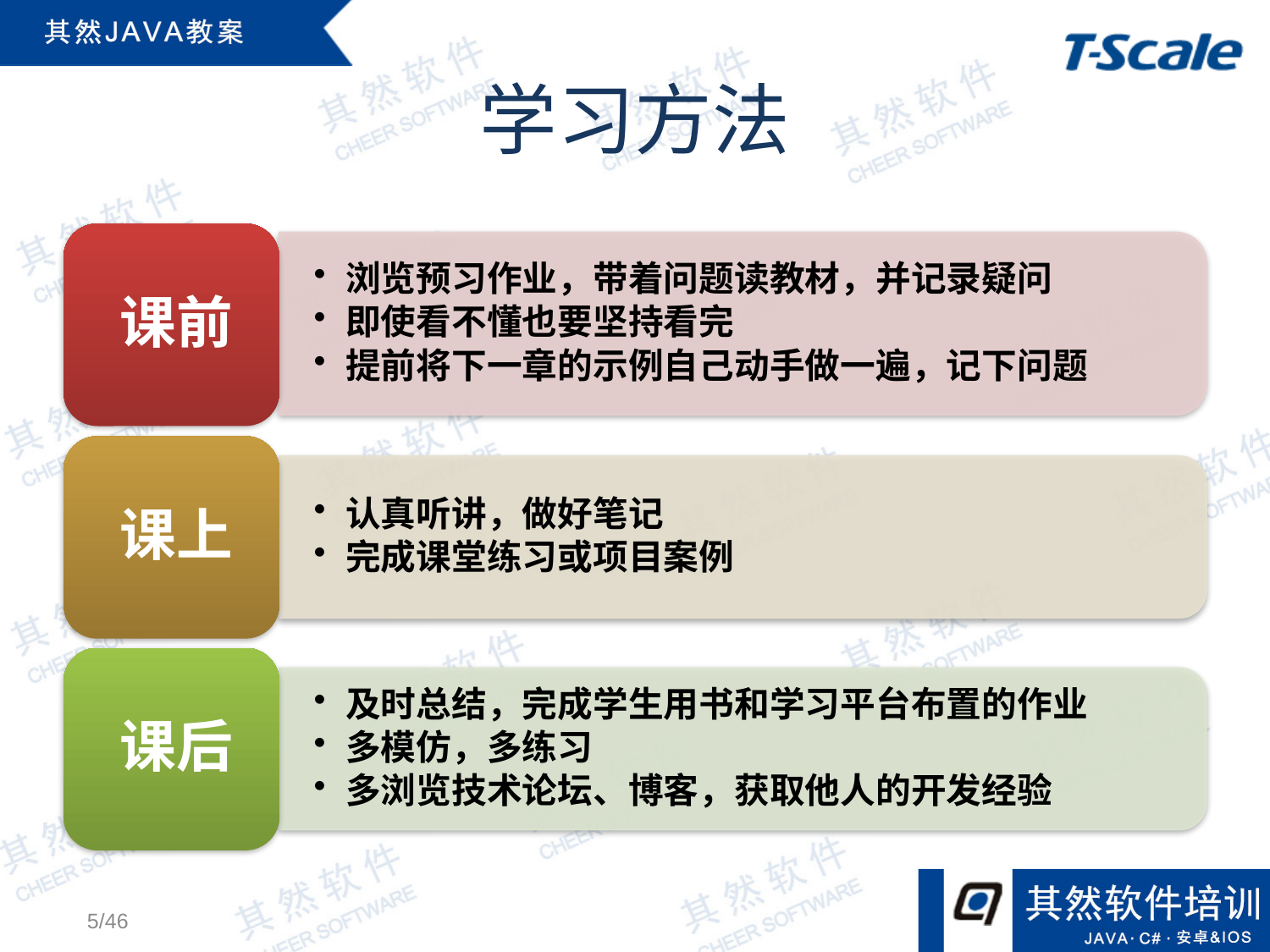

# 学习方法
浏览预习作业，带着问题读教材，并记录疑问
即使看不懂也要坚持看完
提前将下一章的示例自己动手做一遍，记下问题
课前
认真听讲，做好笔记
完成课堂练习或项目案例
课上
及时总结，完成学生用书和学习平台布置的作业
多模仿，多练习
多浏览技术论坛、博客，获取他人的开发经验
课后
5/46